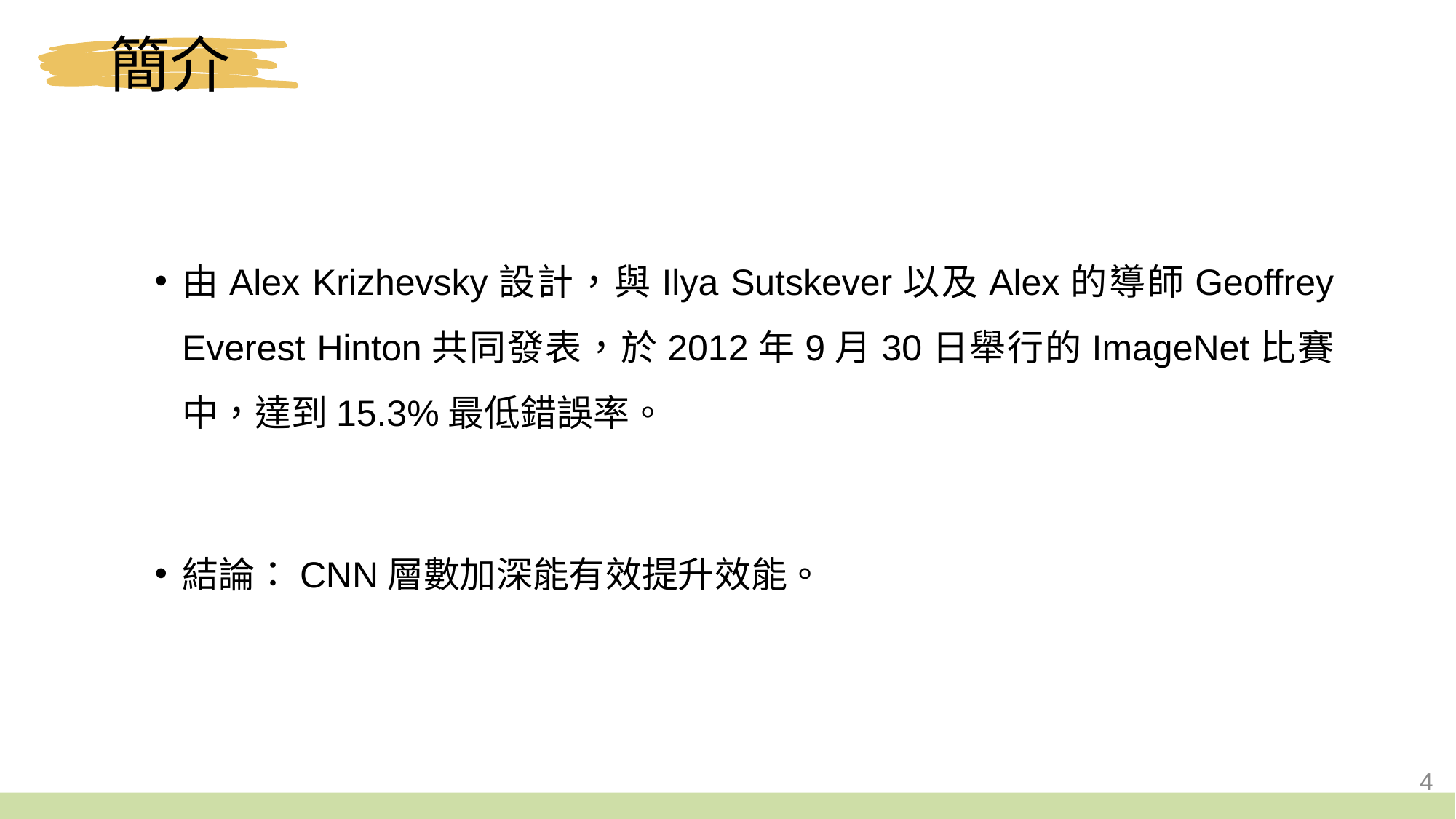

簡介
由Alex Krizhevsky設計，與Ilya Sutskever以及Alex的導師Geoffrey Everest Hinton共同發表，於2012年9月30日舉行的ImageNet比賽中，達到15.3%最低錯誤率。

結論：CNN層數加深能有效提升效能。
4